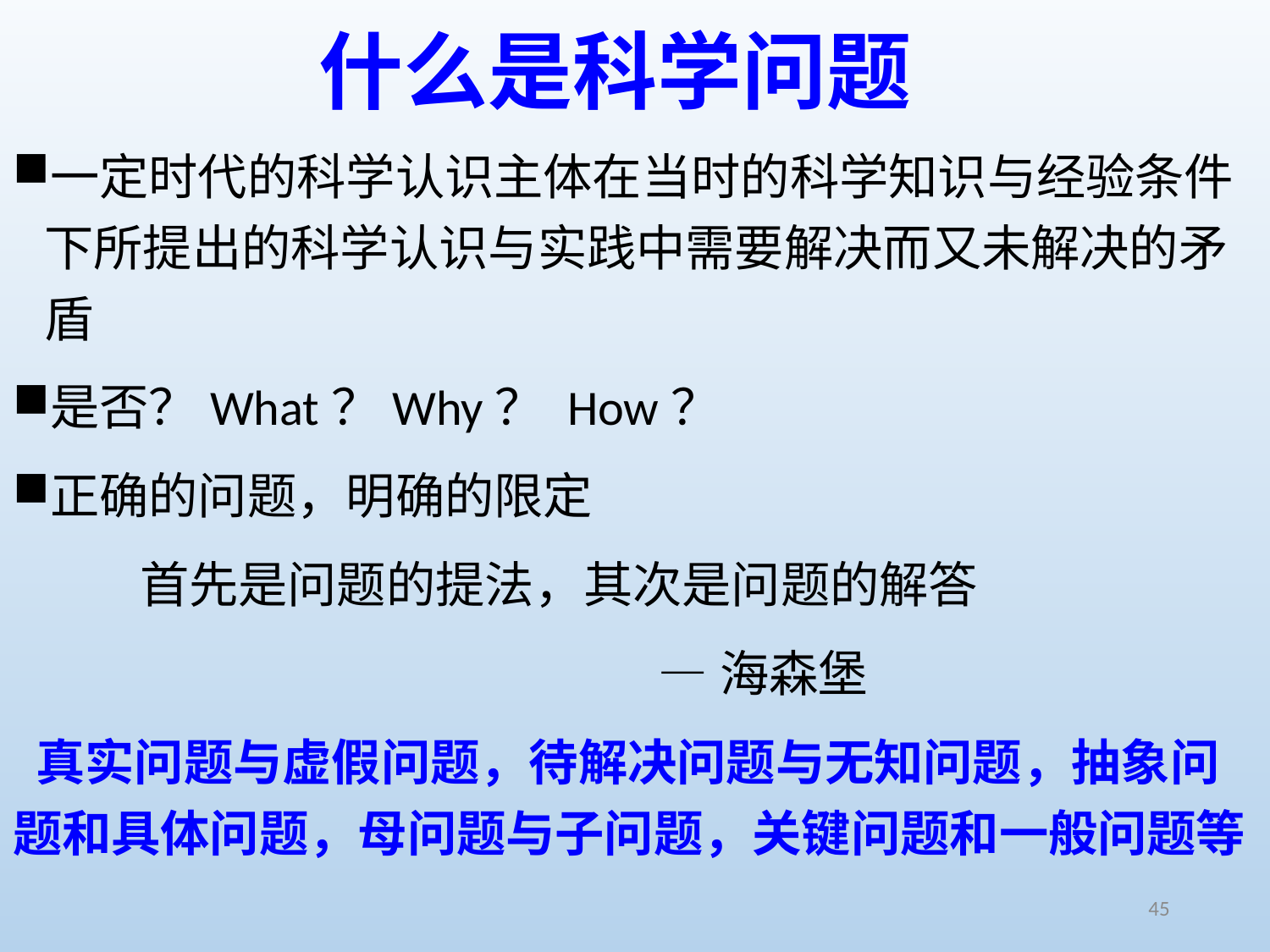

# 什么是科学问题
一定时代的科学认识主体在当时的科学知识与经验条件下所提出的科学认识与实践中需要解决而又未解决的矛盾
是否？What？Why？ How？
正确的问题，明确的限定
	首先是问题的提法，其次是问题的解答
                                  			 —海森堡
 真实问题与虚假问题，待解决问题与无知问题，抽象问题和具体问题，母问题与子问题，关键问题和一般问题等
45